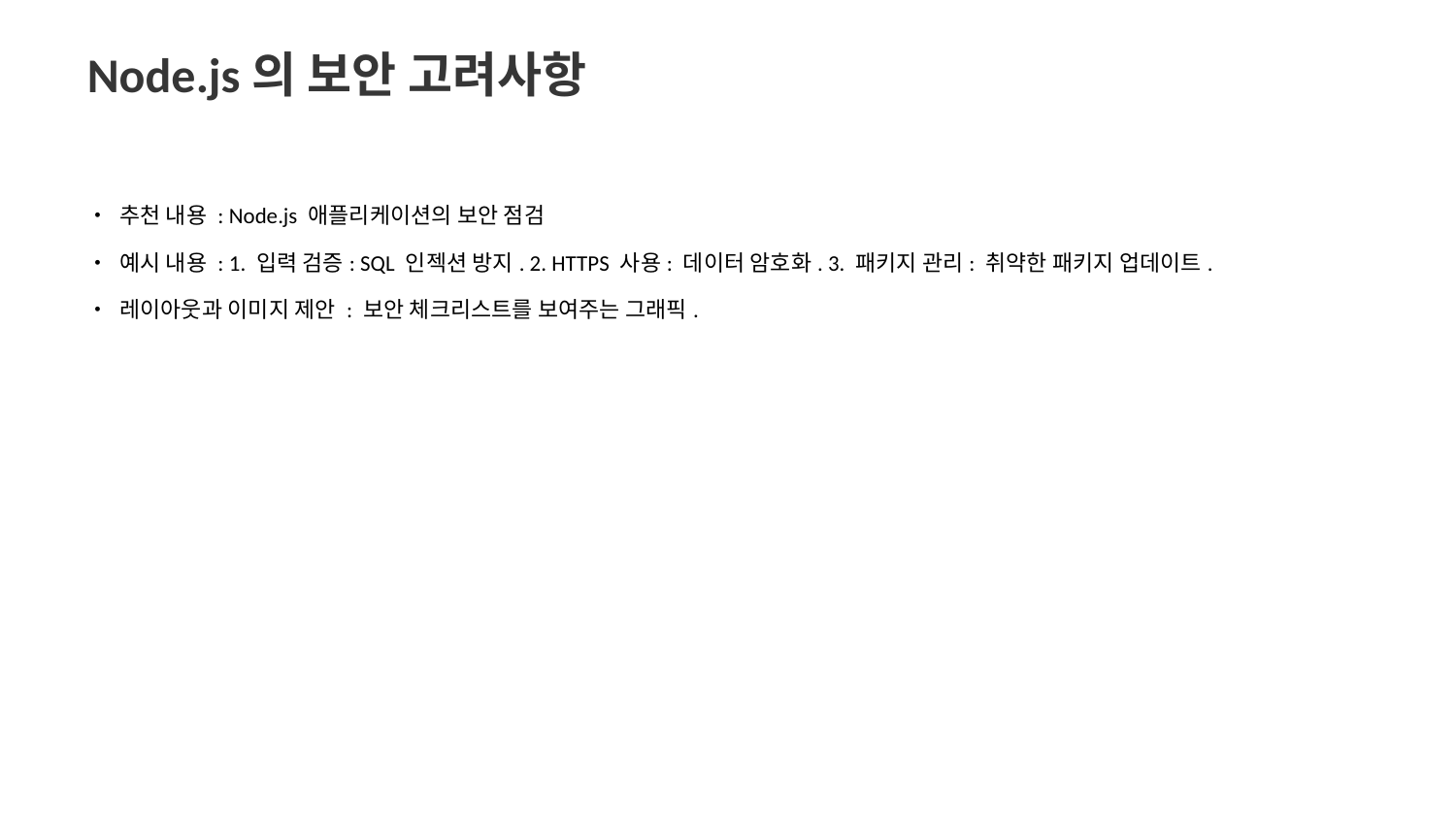

Node.js의 보안 고려사항
• 추천 내용 : Node.js 애플리케이션의 보안 점검
• 예시 내용 : 1. 입력 검증: SQL 인젝션 방지. 2. HTTPS 사용: 데이터 암호화. 3. 패키지 관리: 취약한 패키지 업데이트.
• 레이아웃과 이미지 제안 : 보안 체크리스트를 보여주는 그래픽.